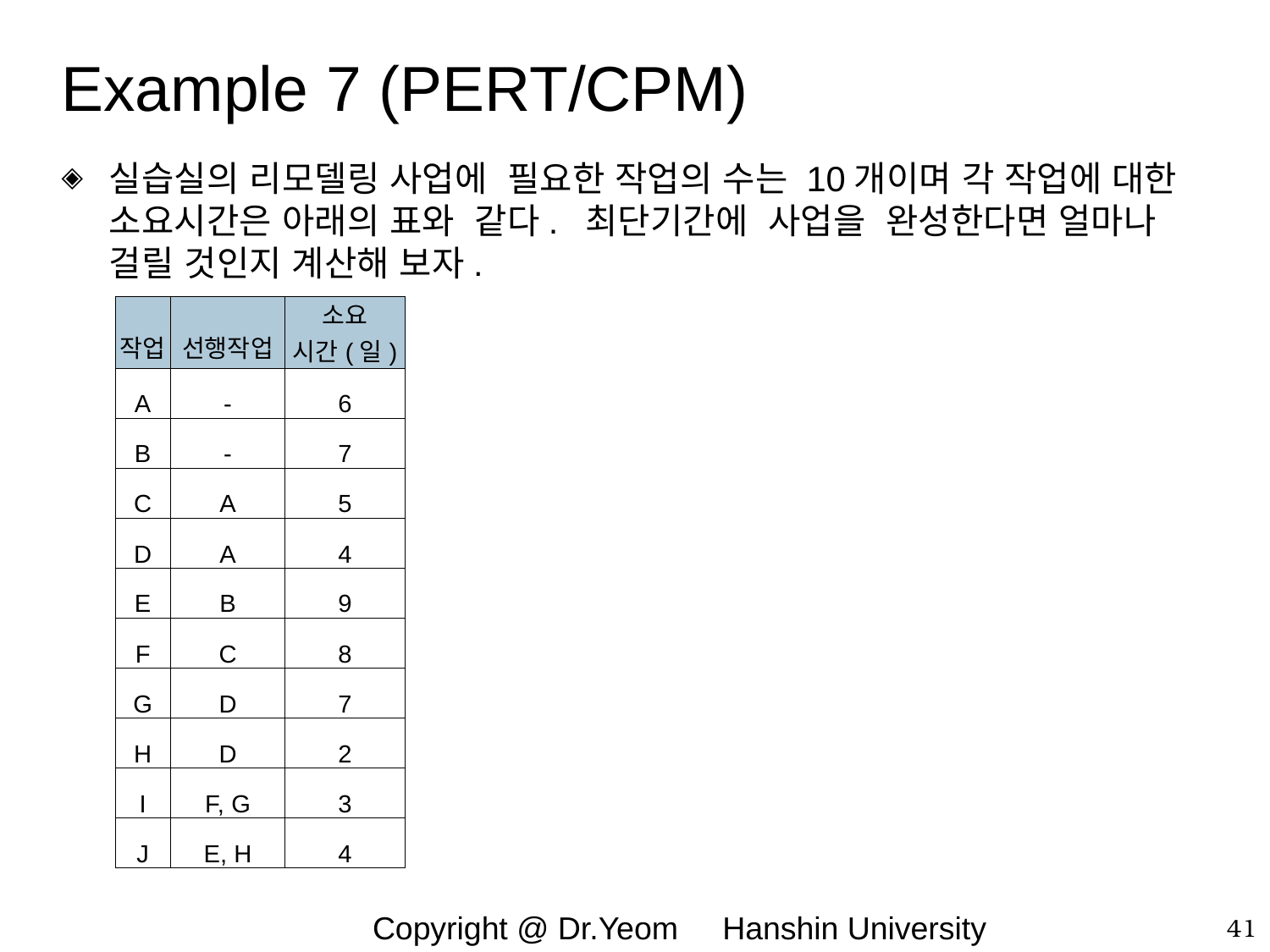

# Example 7 (PERT/CPM)
실습실의 리모델링 사업에  필요한 작업의 수는 10개이며 각 작업에 대한 소요시간은 아래의 표와  같다.  최단기간에  사업을  완성한다면 얼마나 걸릴 것인지 계산해 보자.

| 작업 | 선행작업 | 소요 시간(일) |
| --- | --- | --- |
| A | - | 6 |
| B | - | 7 |
| C | A | 5 |
| D | A | 4 |
| E | B | 9 |
| F | C | 8 |
| G | D | 7 |
| H | D | 2 |
| I | F, G | 3 |
| J | E, H | 4 |
41